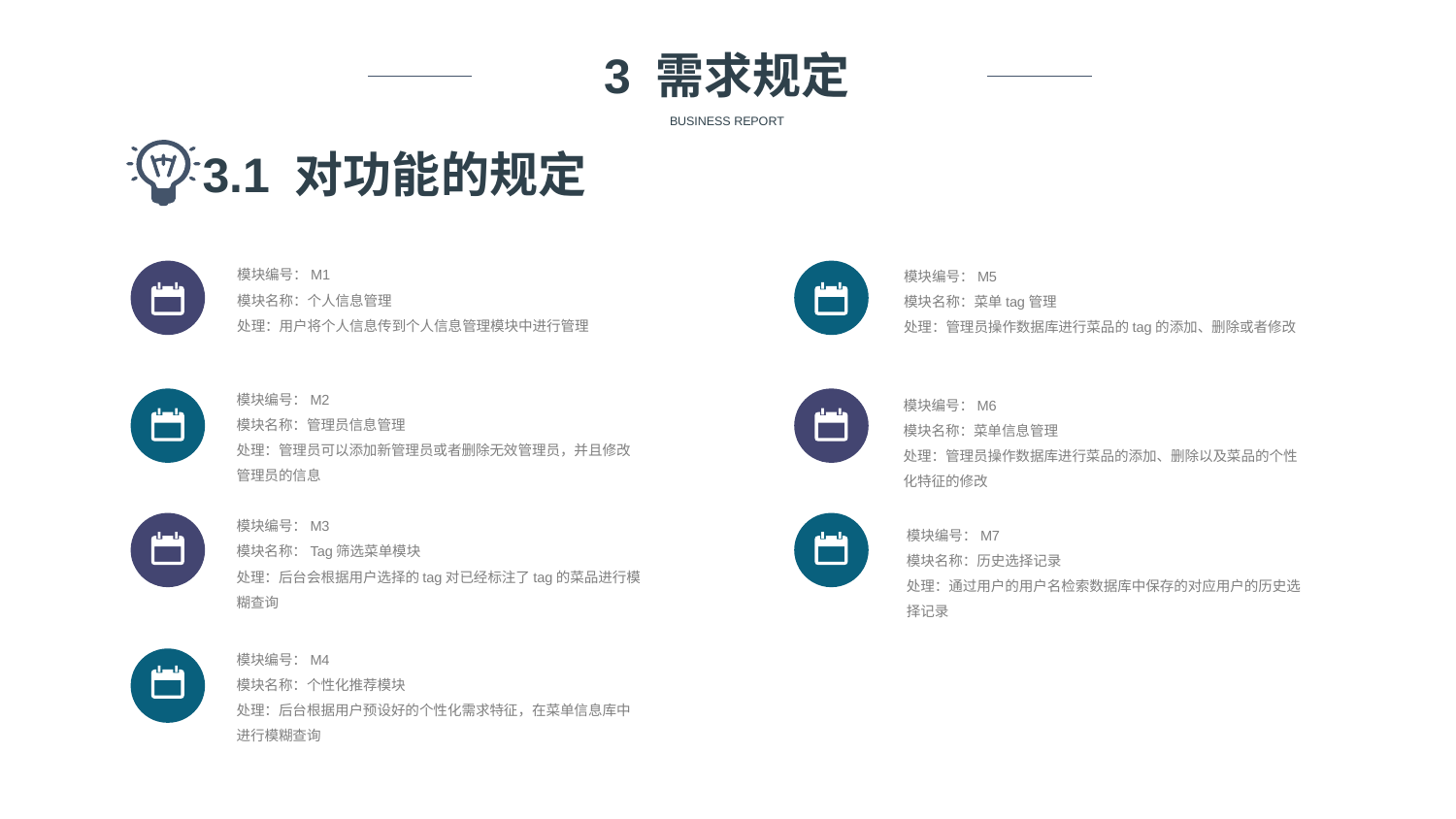

3 需求规定
BUSINESS REPORT
3.1 对功能的规定

模块编号：M1
模块名称：个人信息管理
处理：用户将个人信息传到个人信息管理模块中进行管理
模块编号：M5
模块名称：菜单tag管理
处理：管理员操作数据库进行菜品的tag的添加、删除或者修改

模块编号：M2
模块名称：管理员信息管理
处理：管理员可以添加新管理员或者删除无效管理员，并且修改管理员的信息
模块编号：M6
模块名称：菜单信息管理
处理：管理员操作数据库进行菜品的添加、删除以及菜品的个性化特征的修改

模块编号：M3
模块名称：Tag筛选菜单模块
处理：后台会根据用户选择的tag对已经标注了tag的菜品进行模糊查询
模块编号：M7
模块名称：历史选择记录
处理：通过用户的用户名检索数据库中保存的对应用户的历史选择记录

模块编号：M4
模块名称：个性化推荐模块
处理：后台根据用户预设好的个性化需求特征，在菜单信息库中进行模糊查询